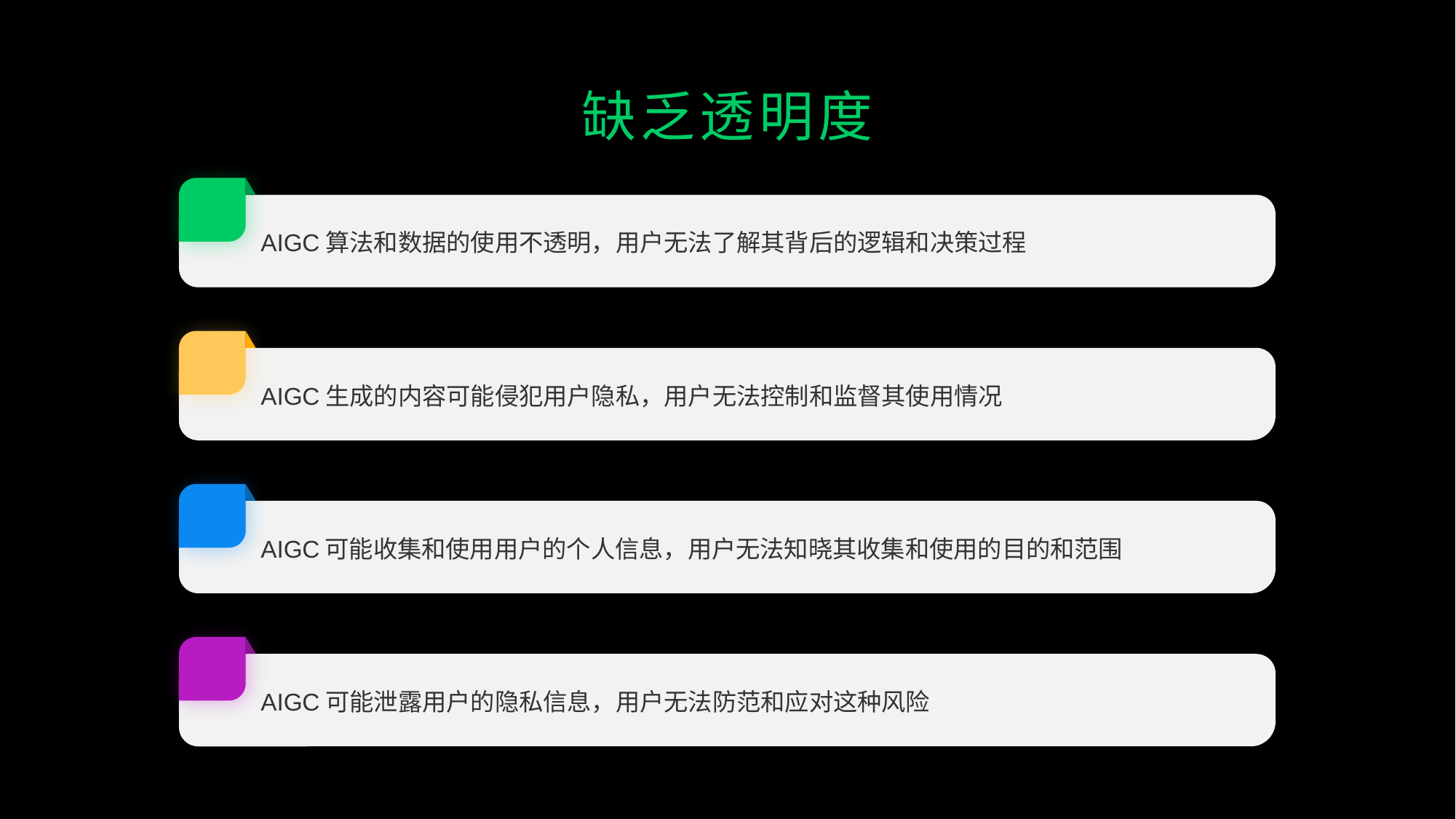

缺乏透明度

AIGC算法和数据的使用不透明，用户无法了解其背后的逻辑和决策过程

AIGC生成的内容可能侵犯用户隐私，用户无法控制和监督其使用情况

AIGC可能收集和使用用户的个人信息，用户无法知晓其收集和使用的目的和范围

AIGC可能泄露用户的隐私信息，用户无法防范和应对这种风险